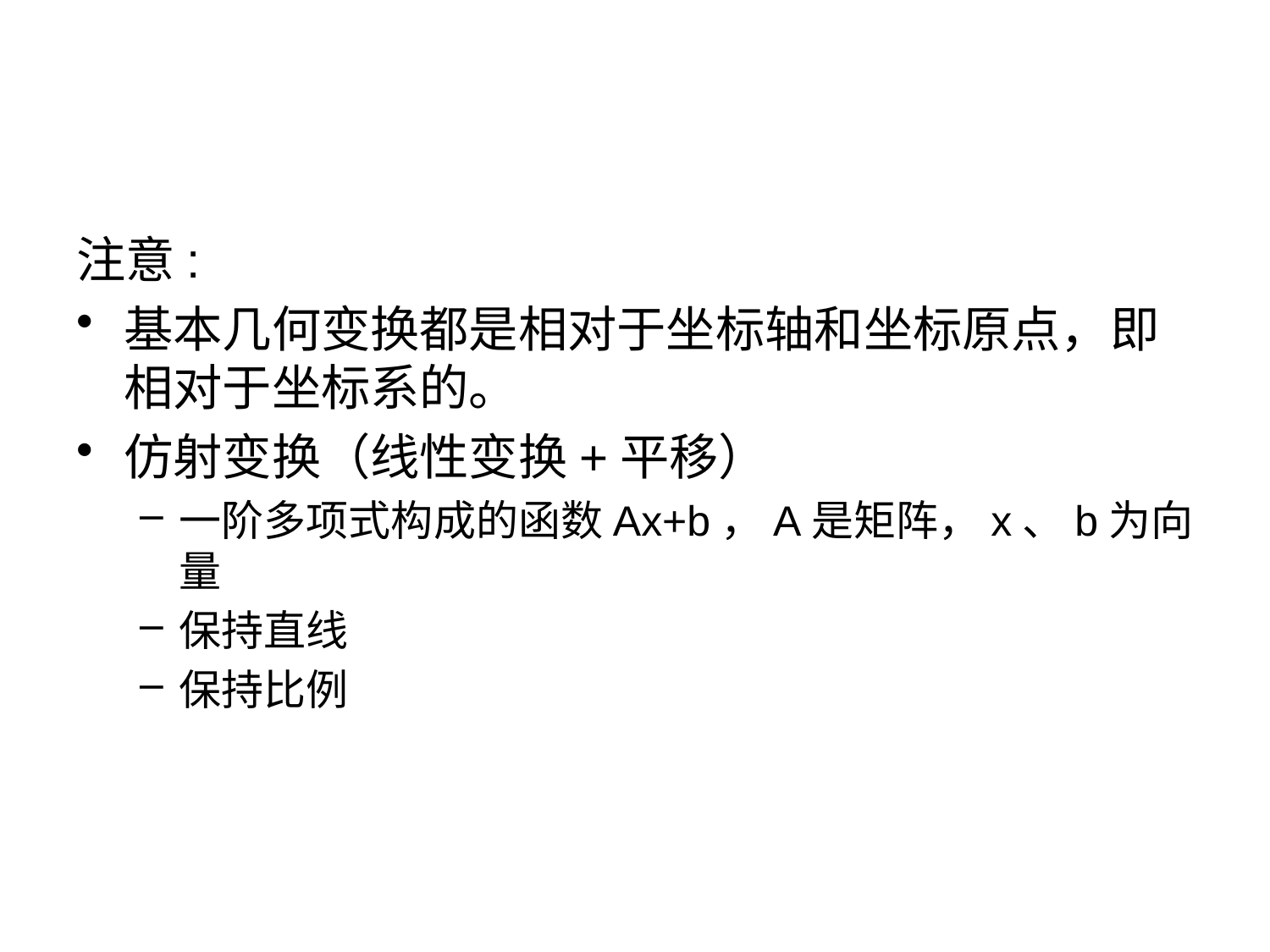

注意:
基本几何变换都是相对于坐标轴和坐标原点，即相对于坐标系的。
仿射变换（线性变换+平移）
一阶多项式构成的函数Ax+b，A是矩阵，x、b为向量
保持直线
保持比例